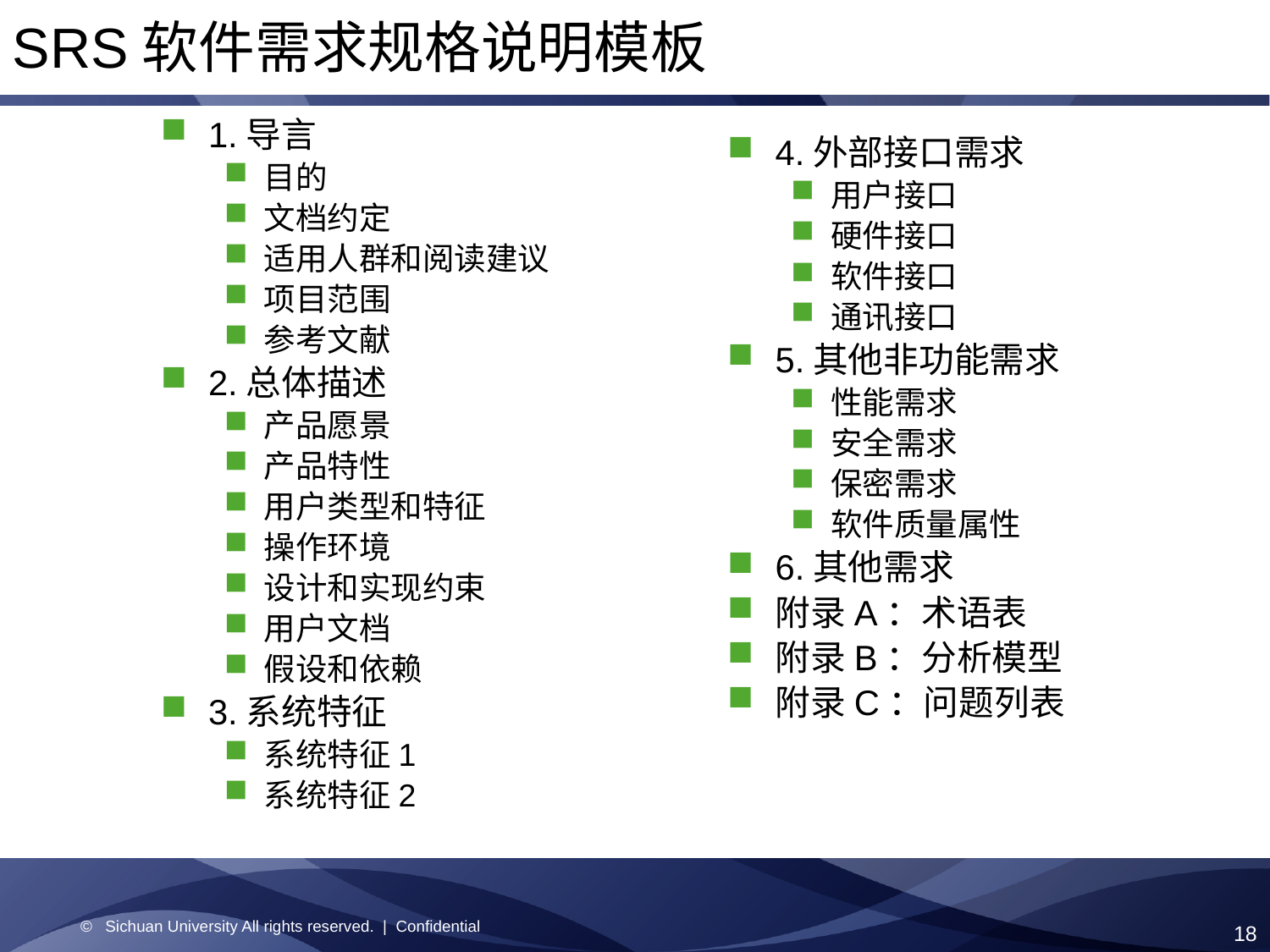

SRS软件需求规格说明模板
1.导言
目的
文档约定
适用人群和阅读建议
项目范围
参考文献
2.总体描述
产品愿景
产品特性
用户类型和特征
操作环境
设计和实现约束
用户文档
假设和依赖
3.系统特征
系统特征1
系统特征2
4.外部接口需求
用户接口
硬件接口
软件接口
通讯接口
5.其他非功能需求
性能需求
安全需求
保密需求
软件质量属性
6.其他需求
附录A：术语表
附录B：分析模型
附录C：问题列表
©   Sichuan University All rights reserved.  |  Confidential
18